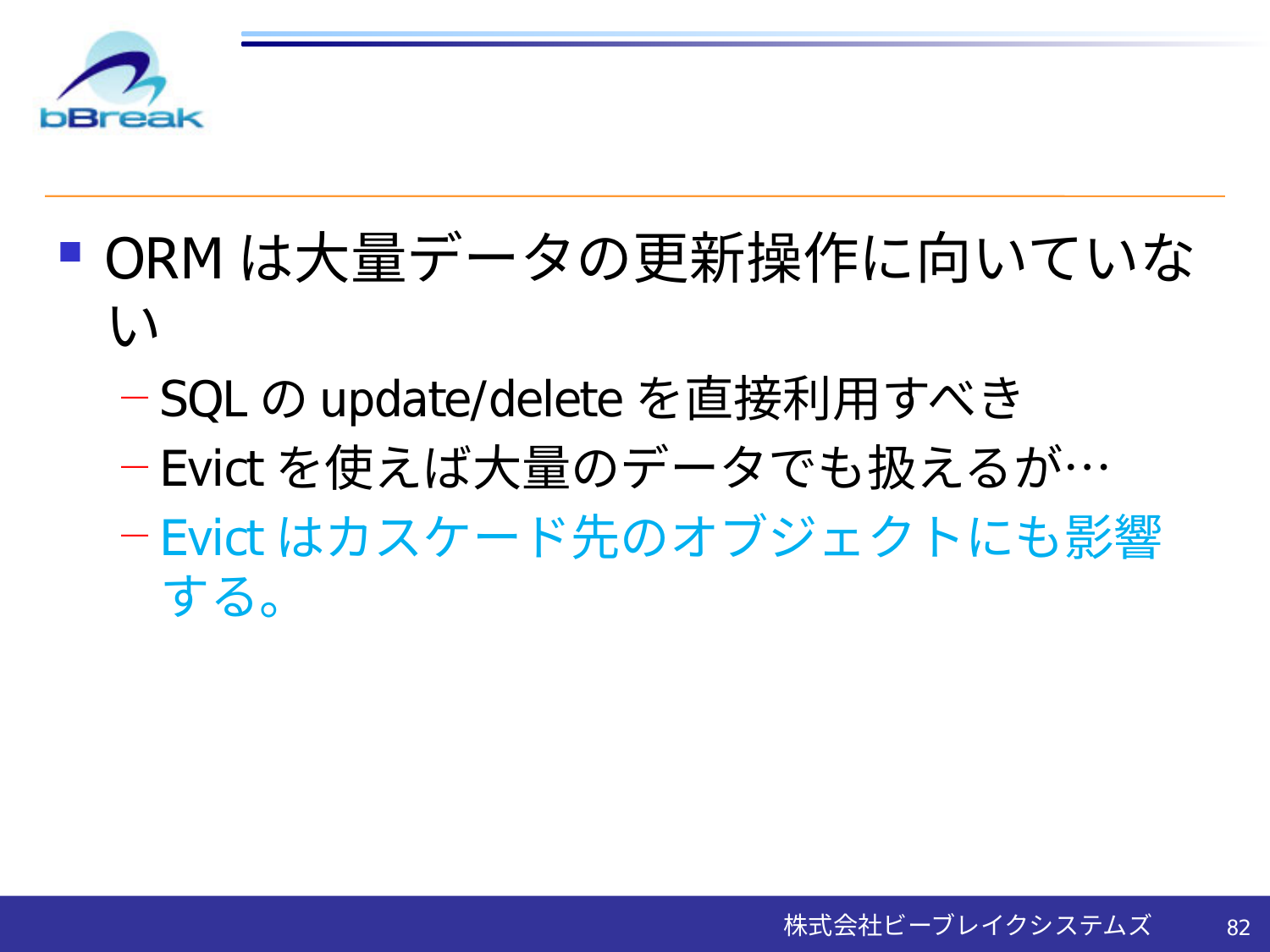

#
ORMは大量データの更新操作に向いていない
SQLのupdate/deleteを直接利用すべき
Evictを使えば大量のデータでも扱えるが…
Evictはカスケード先のオブジェクトにも影響する。